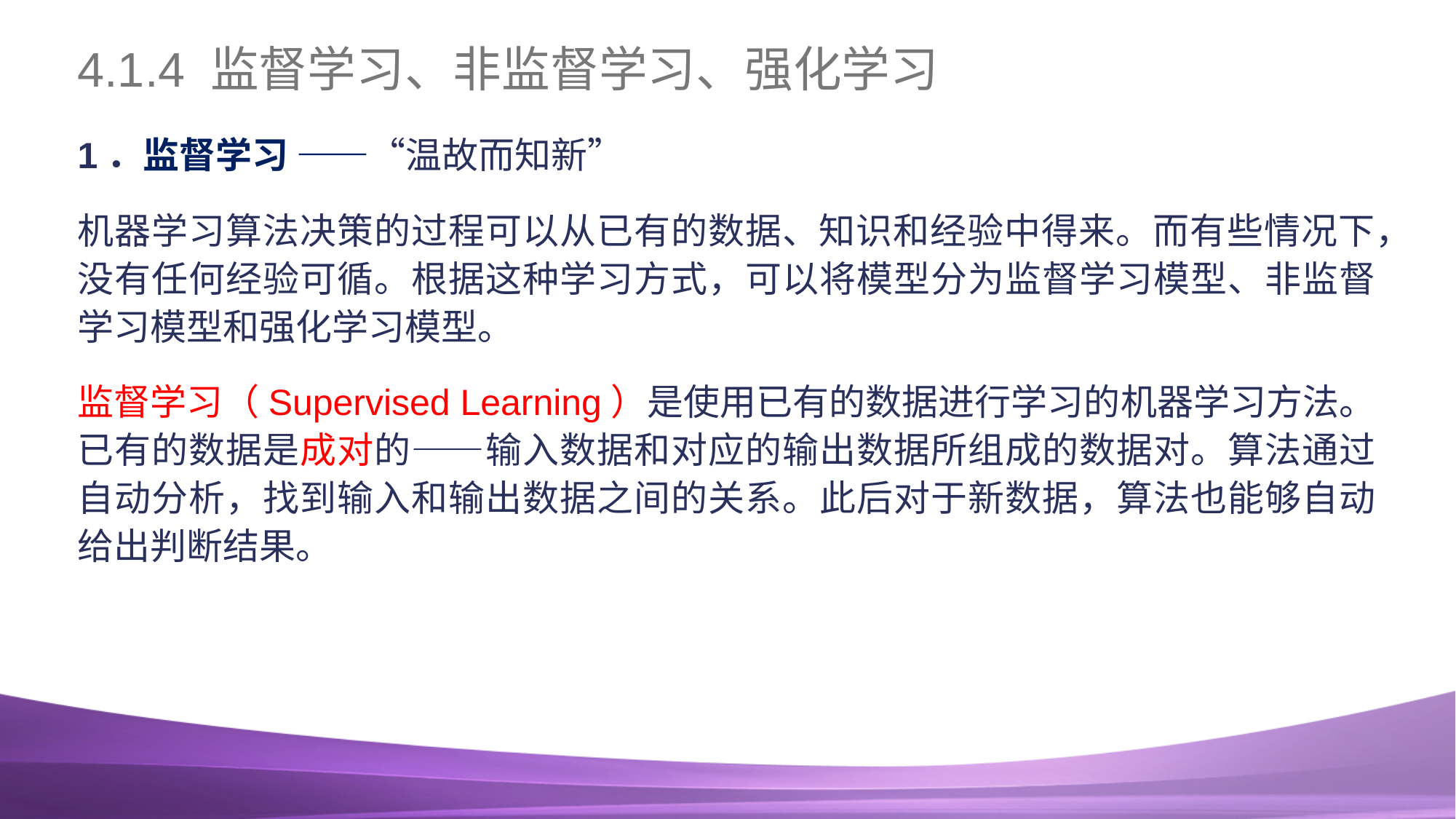

# 4.1.4 监督学习、非监督学习、强化学习
1．监督学习 ——“温故而知新”
机器学习算法决策的过程可以从已有的数据、知识和经验中得来。而有些情况下，没有任何经验可循。根据这种学习方式，可以将模型分为监督学习模型、非监督学习模型和强化学习模型。
监督学习（Supervised Learning）是使用已有的数据进行学习的机器学习方法。已有的数据是成对的——输入数据和对应的输出数据所组成的数据对。算法通过自动分析，找到输入和输出数据之间的关系。此后对于新数据，算法也能够自动给出判断结果。